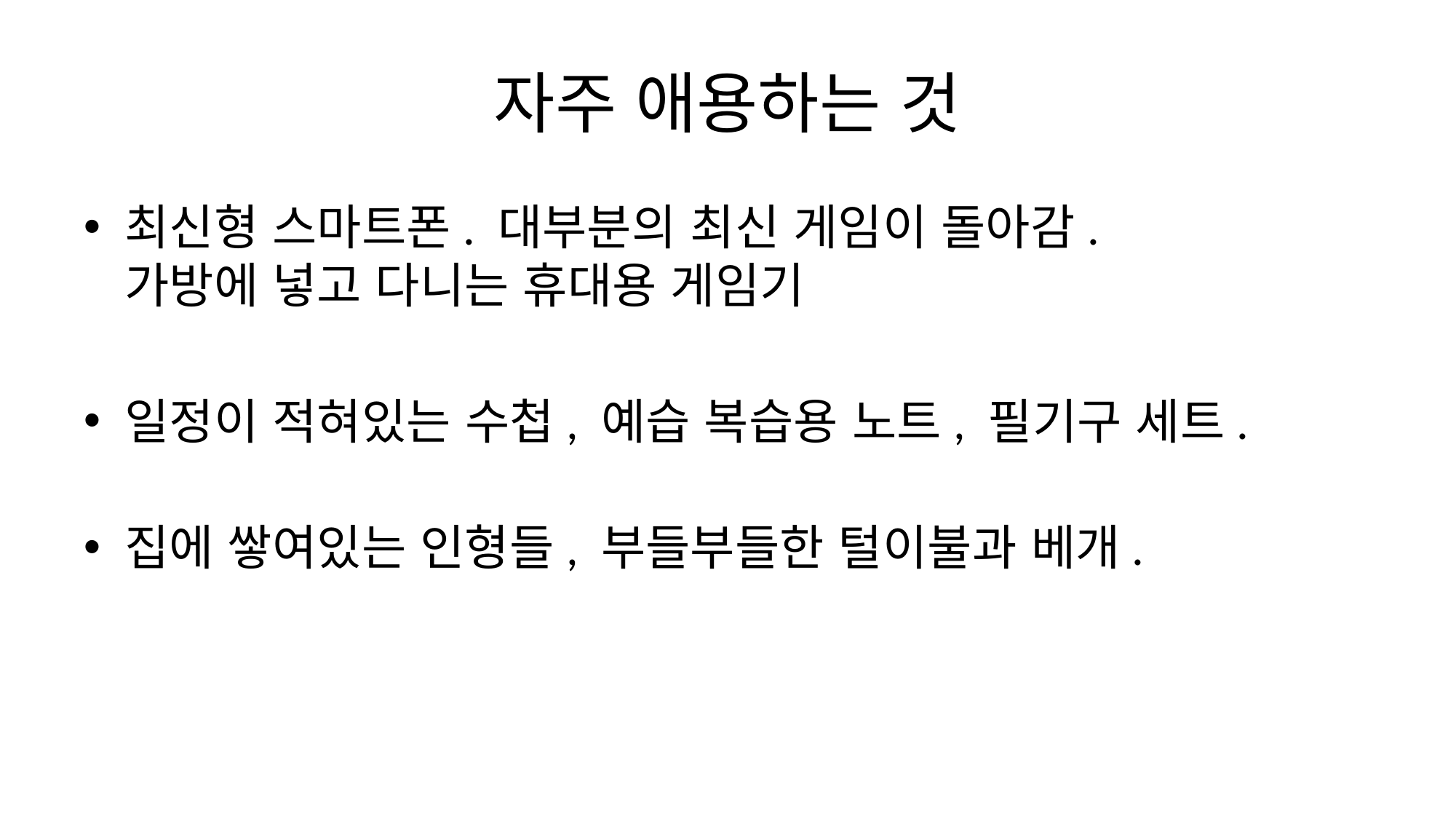

# 자주 애용하는 것
최신형 스마트폰. 대부분의 최신 게임이 돌아감.
가방에 넣고 다니는 휴대용 게임기

일정이 적혀있는 수첩, 예습 복습용 노트, 필기구 세트.
집에 쌓여있는 인형들, 부들부들한 털이불과 베개.